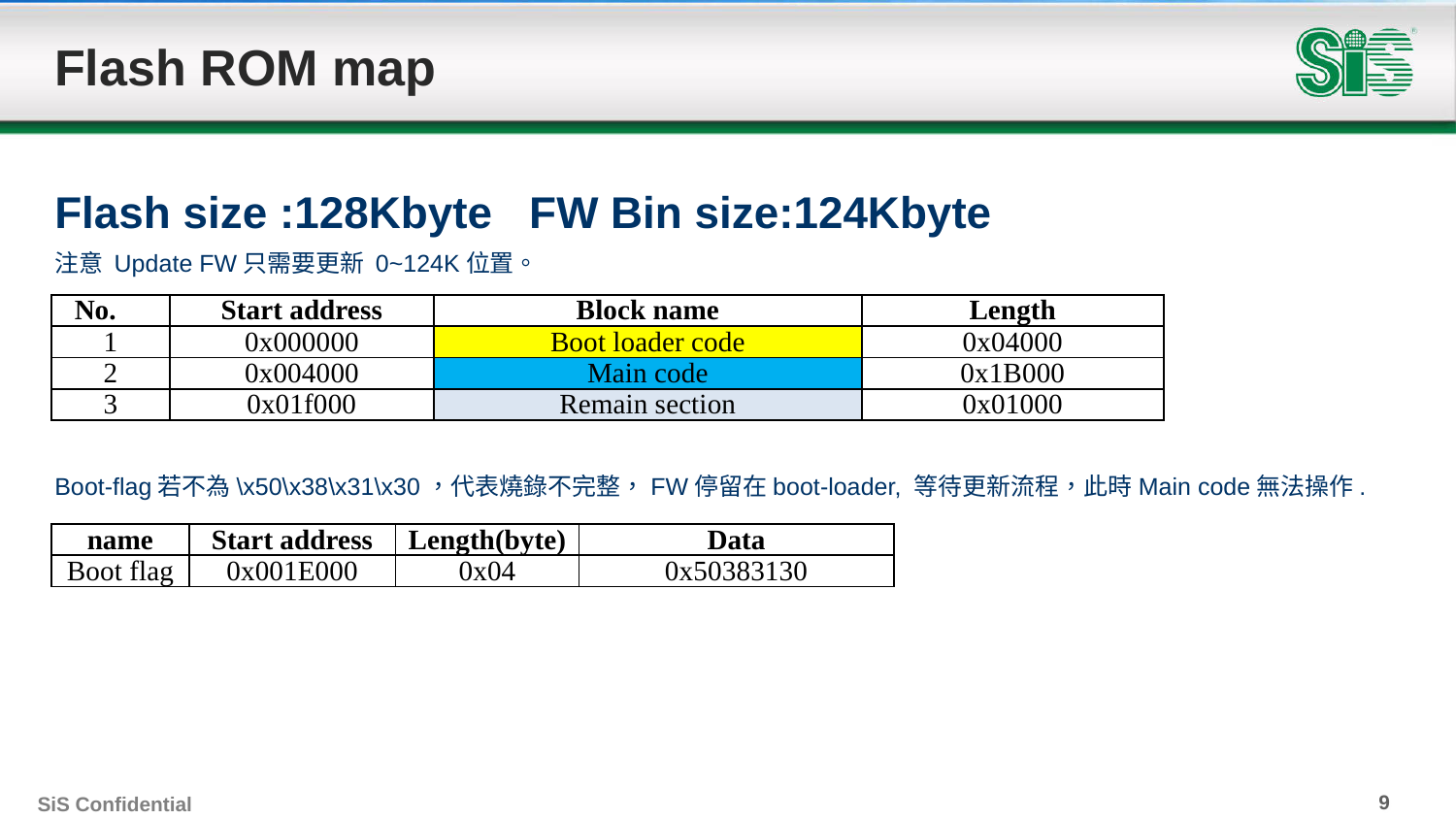

# Flash ROM map
Flash size :128Kbyte   FW Bin size:124Kbyte
注意 Update FW只需要更新 0~124K位置。

Boot-flag若不為\x50\x38\x31\x30，代表燒錄不完整，FW停留在boot-loader, 等待更新流程，此時Main code無法操作.
| No. | Start address | Block name | Length |
| --- | --- | --- | --- |
| 1 | 0x000000 | Boot loader code | 0x04000 |
| 2 | 0x004000 | Main code | 0x1B000 |
| 3 | 0x01f000 | Remain section | 0x01000 |
| name | Start address | Length(byte) | Data |
| --- | --- | --- | --- |
| Boot flag | 0x001E000 | 0x04 | 0x50383130 |
9